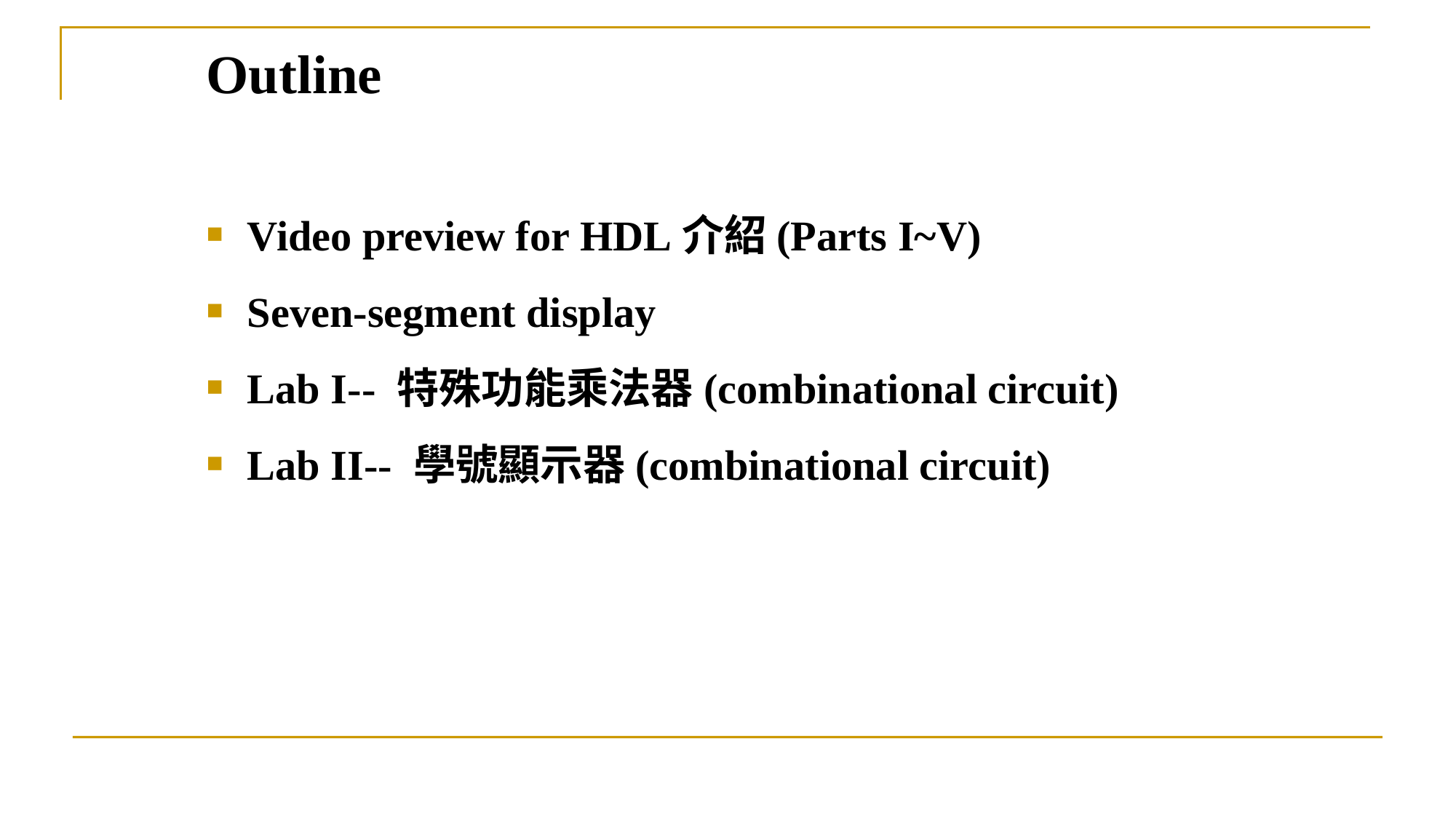

# Outline
Video preview for HDL介紹(Parts I~V)
Seven-segment display
Lab I-- 特殊功能乘法器(combinational circuit)
Lab II-- 學號顯示器(combinational circuit)